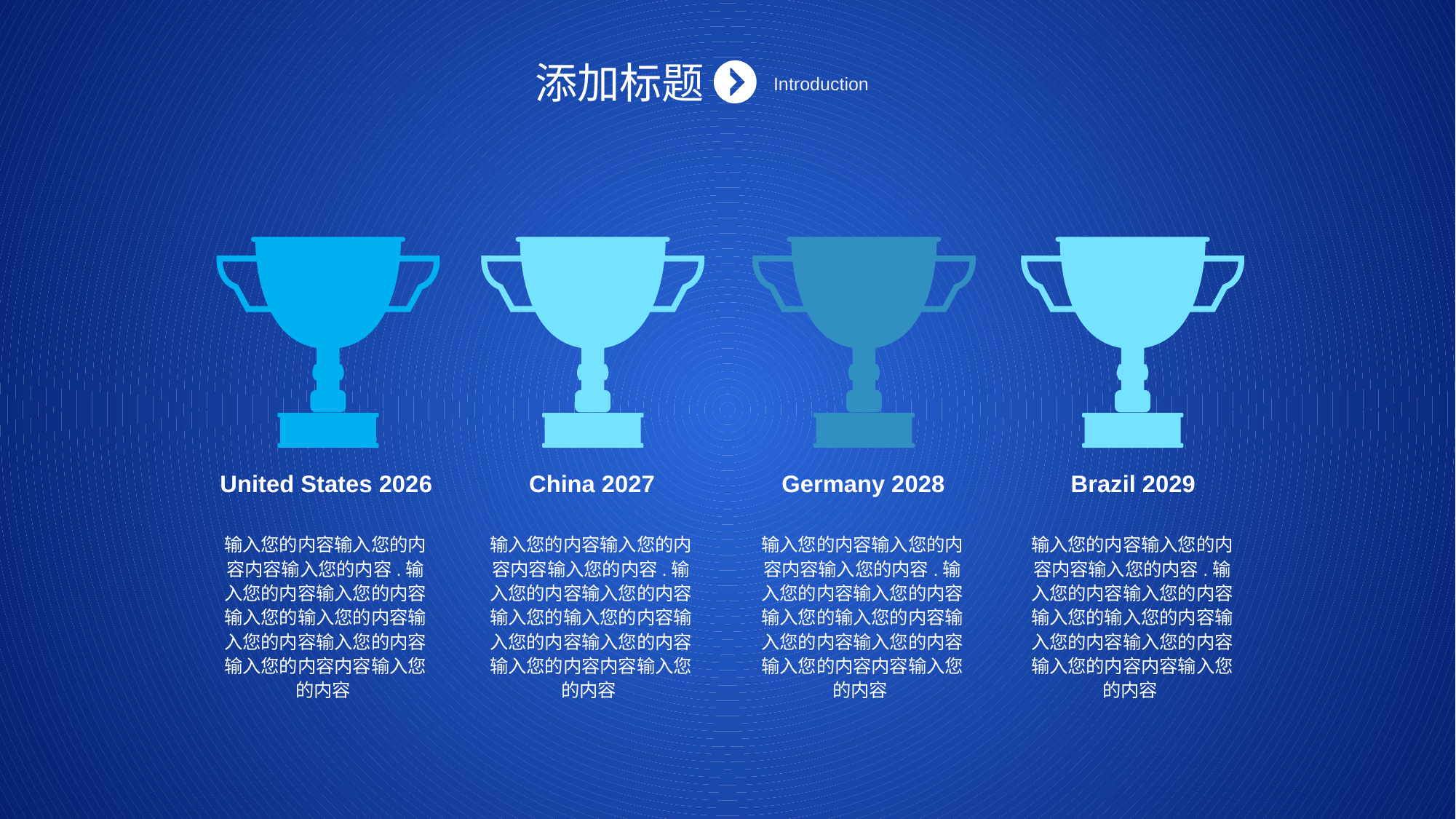

添加标题

Introduction

United States 2026
输入您的内容输入您的内容内容输入您的内容.输入您的内容输入您的内容输入您的输入您的内容输入您的内容输入您的内容输入您的内容内容输入您的内容
China 2027
输入您的内容输入您的内容内容输入您的内容.输入您的内容输入您的内容输入您的输入您的内容输入您的内容输入您的内容输入您的内容内容输入您的内容
Germany 2028
输入您的内容输入您的内容内容输入您的内容.输入您的内容输入您的内容输入您的输入您的内容输入您的内容输入您的内容输入您的内容内容输入您的内容
Brazil 2029
输入您的内容输入您的内容内容输入您的内容.输入您的内容输入您的内容输入您的输入您的内容输入您的内容输入您的内容输入您的内容内容输入您的内容